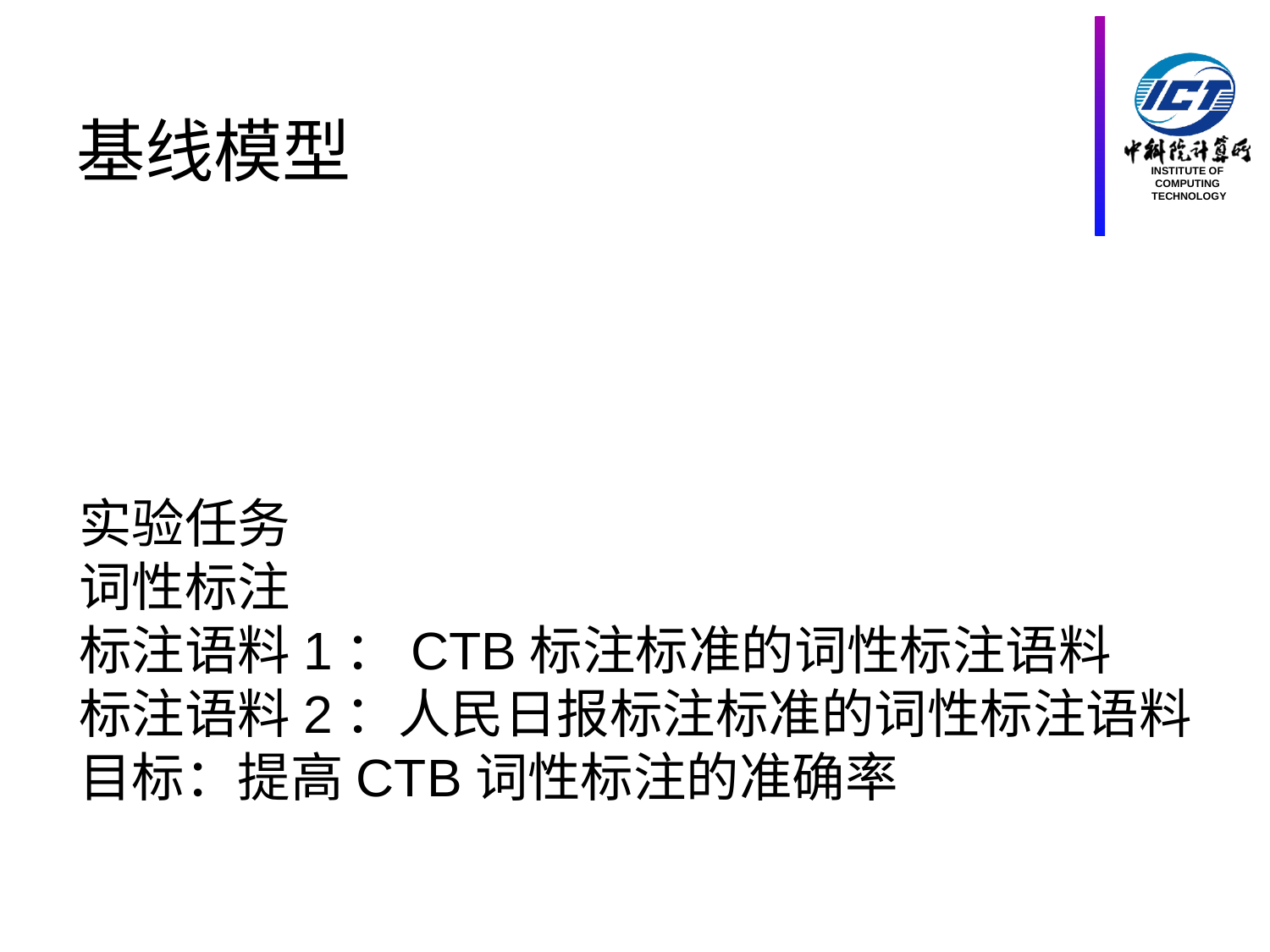

基线模型
实验任务
词性标注
标注语料1：CTB标注标准的词性标注语料
标注语料2：人民日报标注标准的词性标注语料
目标：提高CTB词性标注的准确率